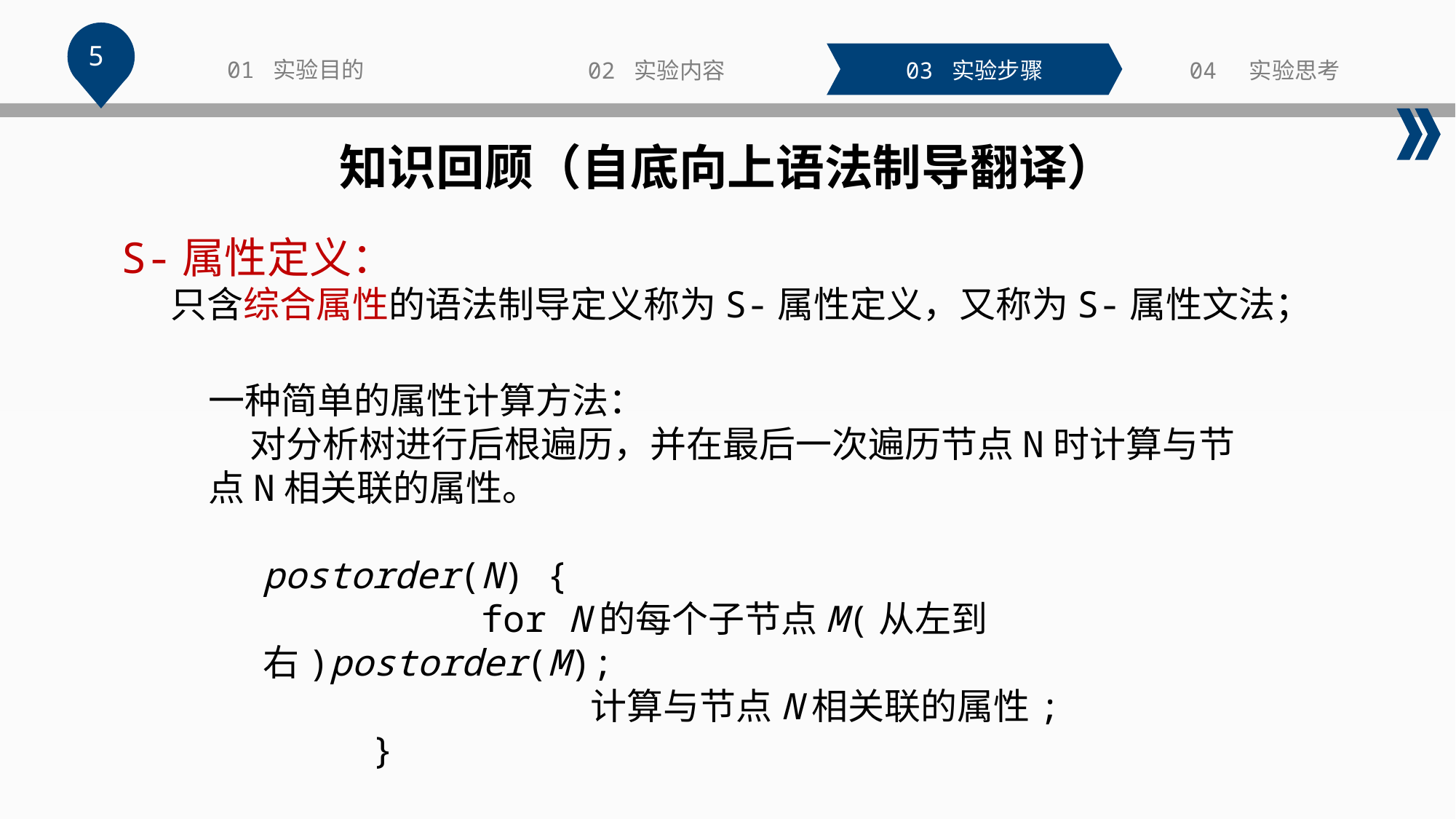

5

01 实验目的
02 实验内容
03 实验步骤
04  实验思考

知识回顾（自底向上语法制导翻译）
S-属性定义：
     只含综合属性的语法制导定义称为S-属性定义，又称为S-属性文法；
一种简单的属性计算方法：
    对分析树进行后根遍历，并在最后一次遍历节点N时计算与节点N相关联的属性。

postorder(N) {
		for N的每个子节点M(从左到右)postorder(M);
			计算与节点N相关联的属性;
	}